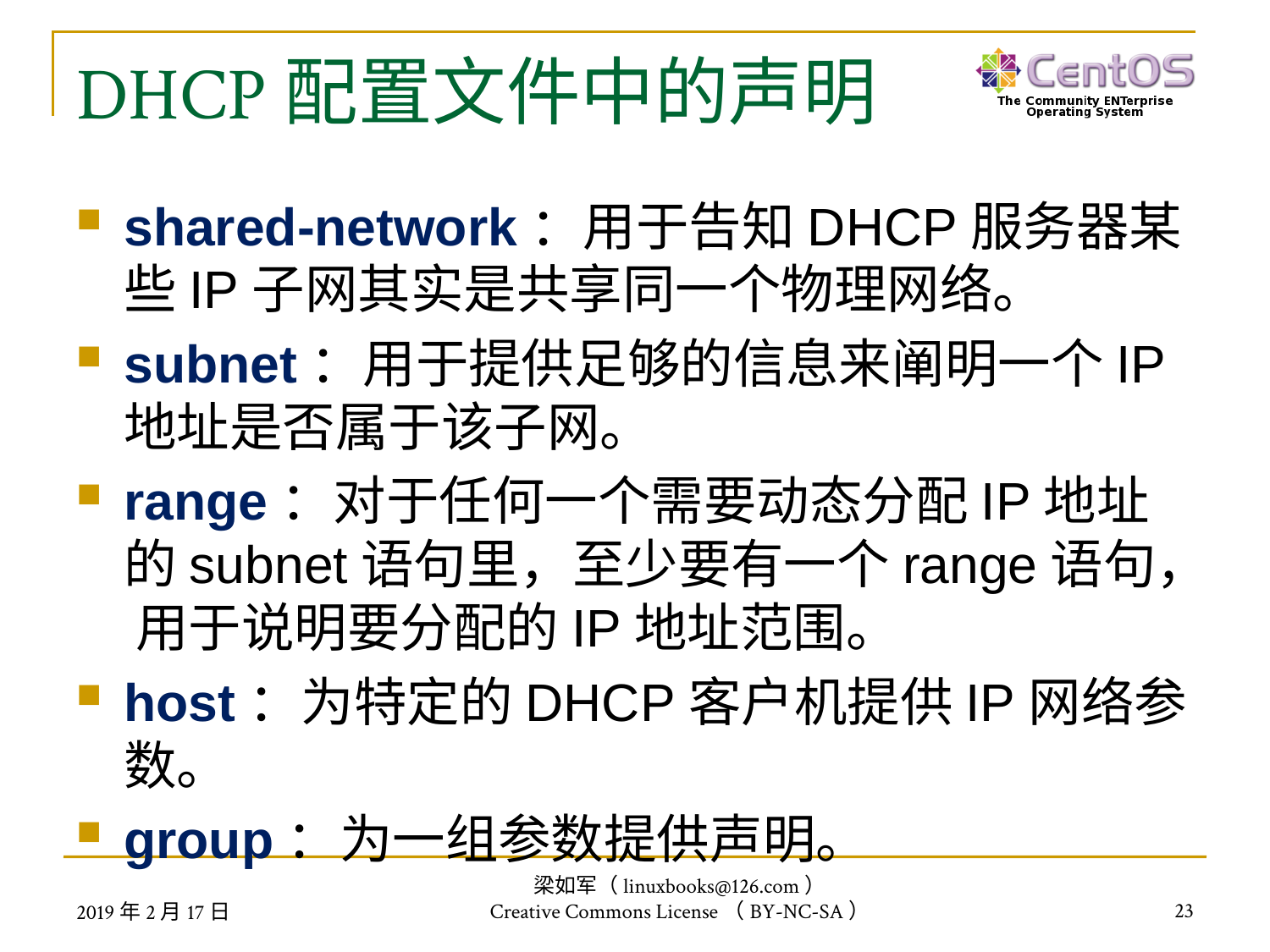

# DHCP配置文件中的声明
shared-network：用于告知DHCP服务器某些IP子网其实是共享同一个物理网络。
subnet：用于提供足够的信息来阐明一个IP地址是否属于该子网。
range：对于任何一个需要动态分配IP地址的subnet语句里，至少要有一个range语句， 用于说明要分配的IP地址范围。
host：为特定的DHCP客户机提供IP网络参数。
group：为一组参数提供声明。
梁如军（linuxbooks@126.com）
Creative Commons License（BY-NC-SA）
2019年2月17日
23